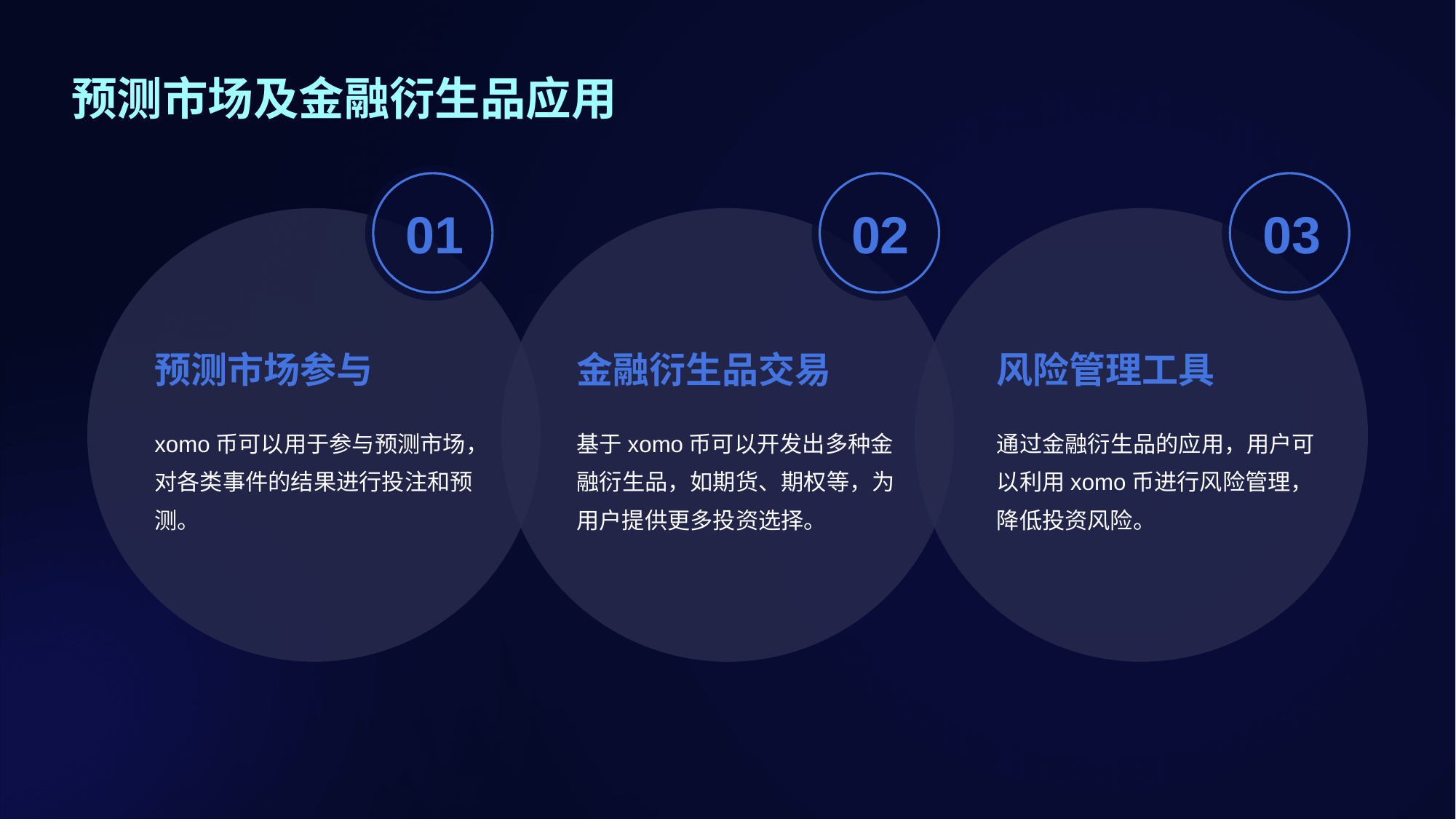

预测市场及金融衍生品应用

01
02
03

预测市场参与
金融衍生品交易
风险管理工具
xomo币可以用于参与预测市场，对各类事件的结果进行投注和预测。
基于xomo币可以开发出多种金融衍生品，如期货、期权等，为用户提供更多投资选择。
通过金融衍生品的应用，用户可以利用xomo币进行风险管理，降低投资风险。